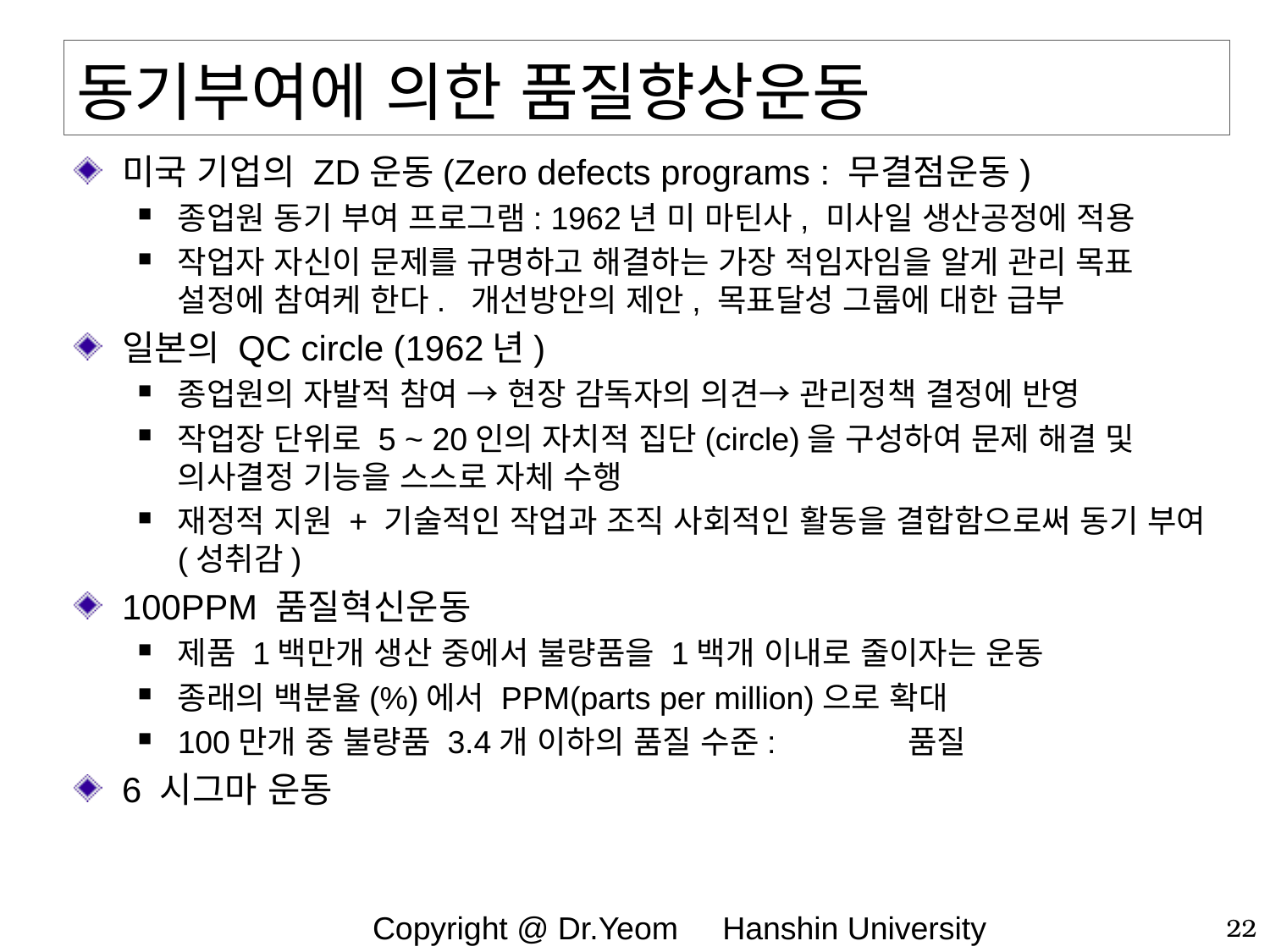

# 동기부여에 의한 품질향상운동
미국 기업의 ZD운동(Zero defects programs : 무결점운동)
종업원 동기 부여 프로그램: 1962년 미 마틴사, 미사일 생산공정에 적용
작업자 자신이 문제를 규명하고 해결하는 가장 적임자임을 알게 관리 목표 설정에 참여케 한다.  개선방안의 제안, 목표달성 그룹에 대한 급부
일본의 QC circle (1962년)
종업원의 자발적 참여 → 현장 감독자의 의견→ 관리정책 결정에 반영
작업장 단위로 5 ~ 20인의 자치적 집단(circle)을 구성하여 문제 해결 및 의사결정 기능을 스스로 자체 수행
재정적 지원 + 기술적인 작업과 조직 사회적인 활동을 결합함으로써 동기 부여(성취감)
100PPM 품질혁신운동
제품 1백만개 생산 중에서 불량품을 1백개 이내로 줄이자는 운동
종래의 백분율(%)에서 PPM(parts per million)으로 확대
100만개 중 불량품 3.4개 이하의 품질 수준:              품질
6 시그마 운동
22